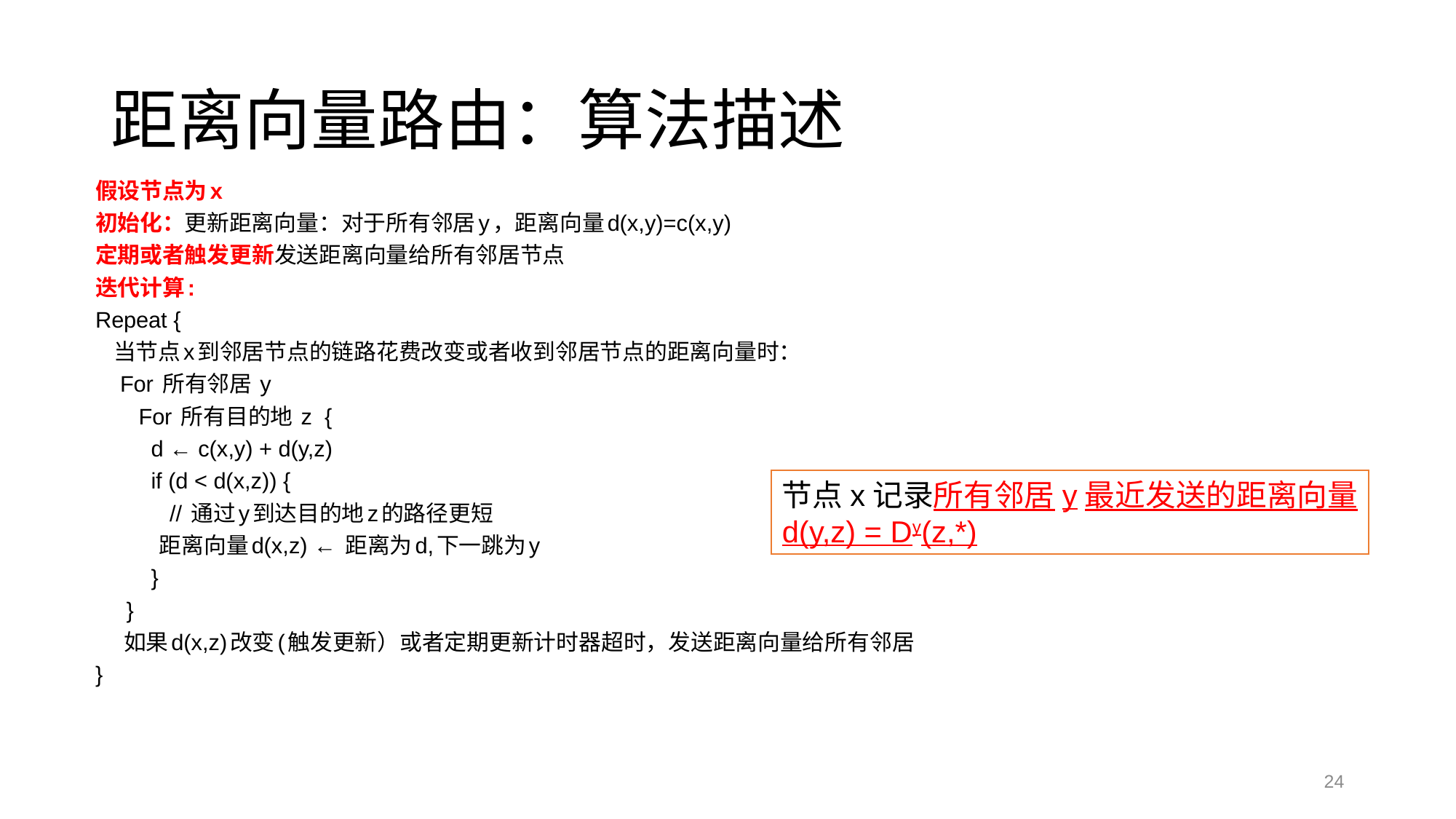

# 距离向量路由：算法描述
假设节点为x
初始化：更新距离向量：对于所有邻居y，距离向量d(x,y)=c(x,y)
定期或者触发更新发送距离向量给所有邻居节点
迭代计算:
Repeat {
   当节点x到邻居节点的链路花费改变或者收到邻居节点的距离向量时：
    For 所有邻居 y
       For 所有目的地 z  {
         d ← c(x,y) + d(y,z)
         if (d < d(x,z)) {
            // 通过y到达目的地z的路径更短
            距离向量d(x,z) ← 距离为d,下一跳为y
         }
     }
     如果d(x,z)改变(触发更新）或者定期更新计时器超时，发送距离向量给所有邻居
}

节点x记录所有邻居y最近发送的距离向量
d(y,z) = Dy(z,*)
24